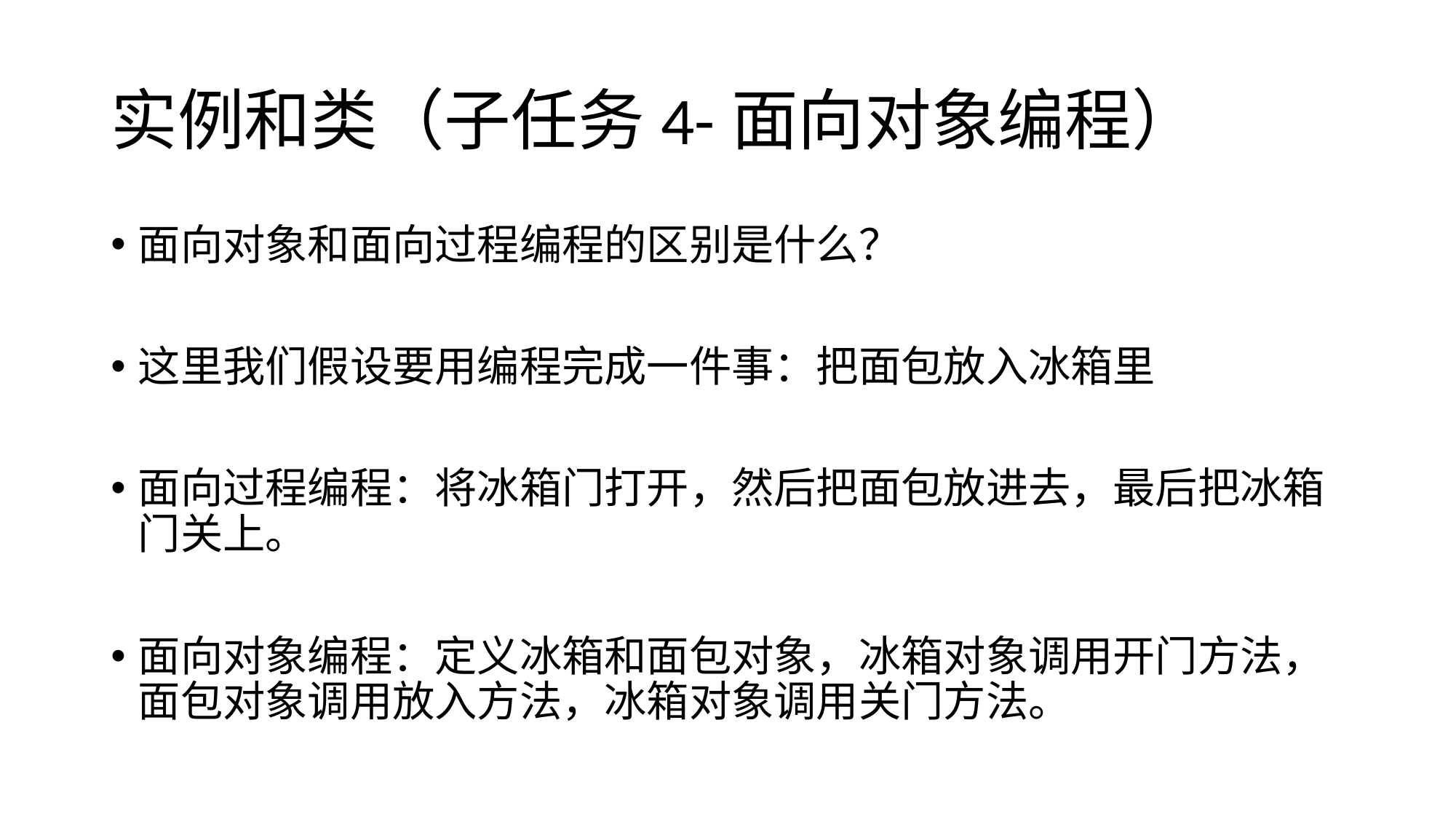

# 实例和类（子任务4-面向对象编程）
面向对象和面向过程编程的区别是什么？

这里我们假设要用编程完成一件事：把面包放入冰箱里

面向过程编程：将冰箱门打开，然后把面包放进去，最后把冰箱门关上。

面向对象编程：定义冰箱和面包对象，冰箱对象调用开门方法，面包对象调用放入方法，冰箱对象调用关门方法。